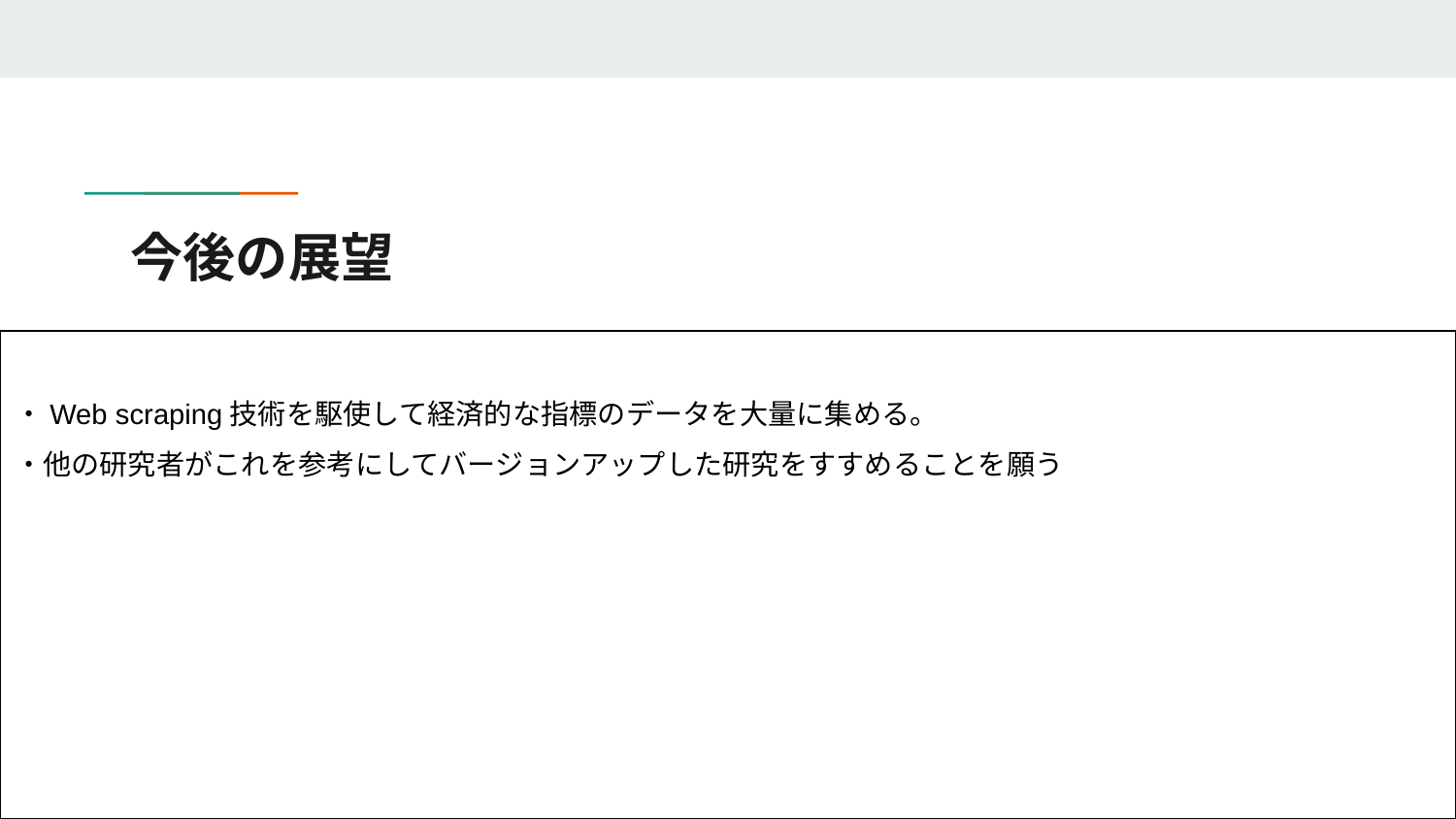

# 今後の展望

・Web scraping技術を駆使して経済的な指標のデータを大量に集める。
・他の研究者がこれを参考にしてバージョンアップした研究をすすめることを願う